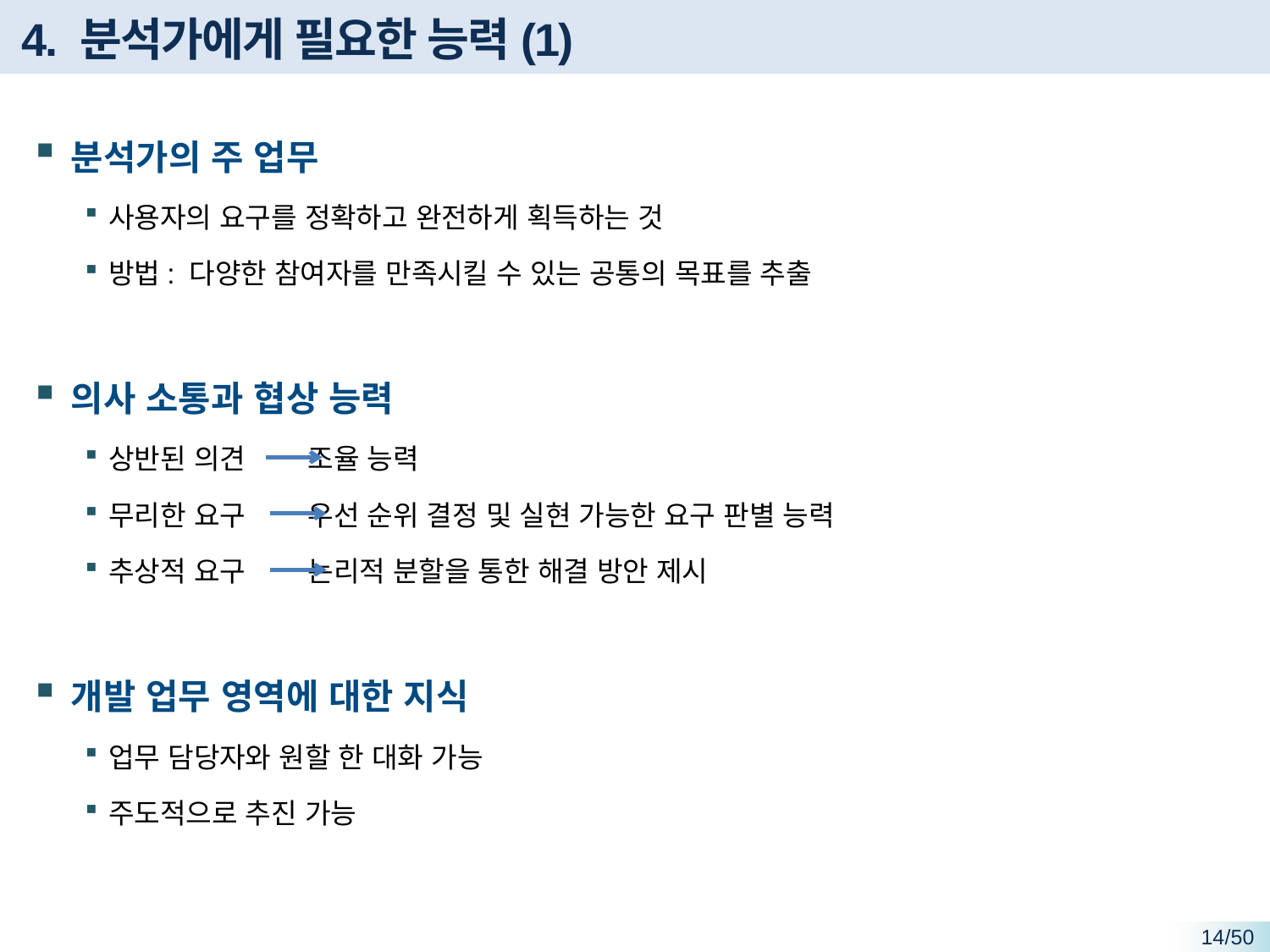

# 4. 분석가에게 필요한 능력(1)
분석가의 주 업무
사용자의 요구를 정확하고 완전하게 획득하는 것
방법: 다양한 참여자를 만족시킬 수 있는 공통의 목표를 추출

의사 소통과 협상 능력
상반된 의견        조율 능력
무리한 요구        우선 순위 결정 및 실현 가능한 요구 판별 능력
추상적 요구        논리적 분할을 통한 해결 방안 제시

개발 업무 영역에 대한 지식
업무 담당자와 원할 한 대화 가능
주도적으로 추진 가능